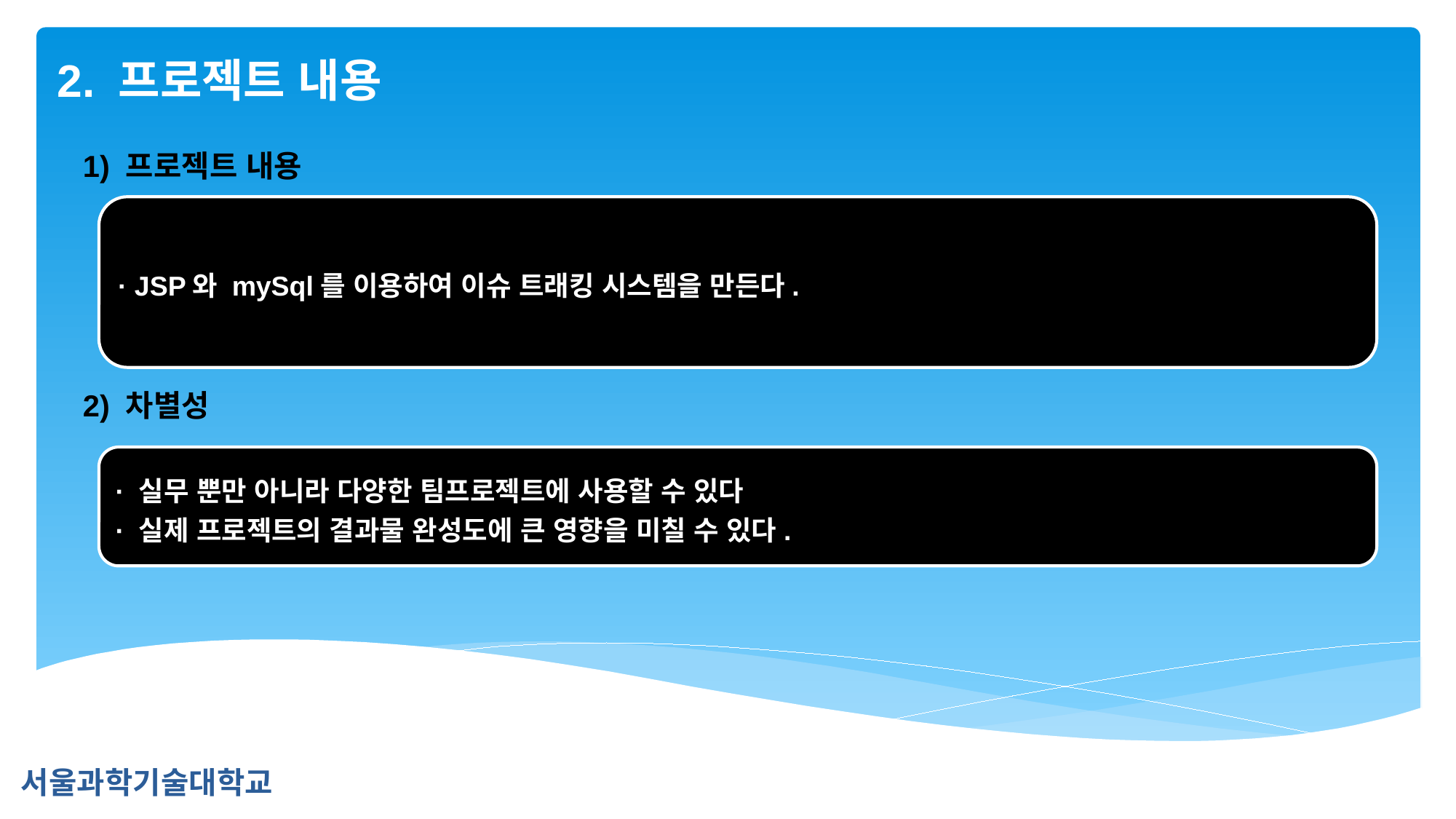

2. 프로젝트 내용
1) 프로젝트 내용
· JSP와 mySql를 이용하여 이슈 트래킹 시스템을 만든다.
2) 차별성
· 실무 뿐만 아니라 다양한 팀프로젝트에 사용할 수 있다
· 실제 프로젝트의 결과물 완성도에 큰 영향을 미칠 수 있다.
서울과학기술대학교